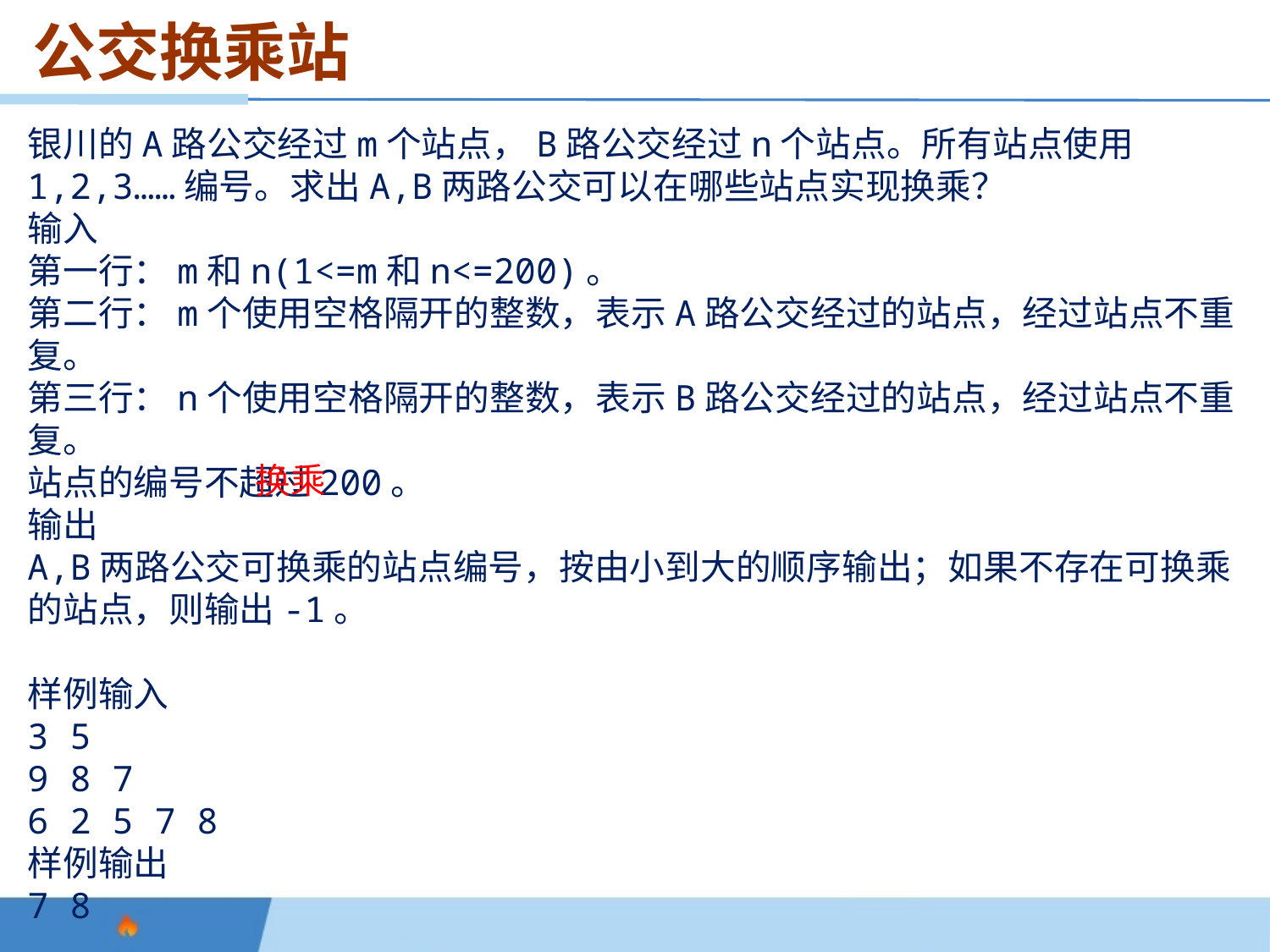

公交换乘站
银川的A路公交经过m个站点，B路公交经过n个站点。所有站点使用1,2,3……编号。求出A,B两路公交可以在哪些站点实现换乘？
输入
第一行：m和n(1<=m和n<=200)。
第二行：m个使用空格隔开的整数，表示A路公交经过的站点，经过站点不重复。
第三行：n个使用空格隔开的整数，表示B路公交经过的站点，经过站点不重复。
站点的编号不超过200。
输出
A,B两路公交可换乘的站点编号，按由小到大的顺序输出；如果不存在可换乘的站点，则输出-1。

样例输入
3 5
9 8 7
6 2 5 7 8
样例输出
7 8
换乘